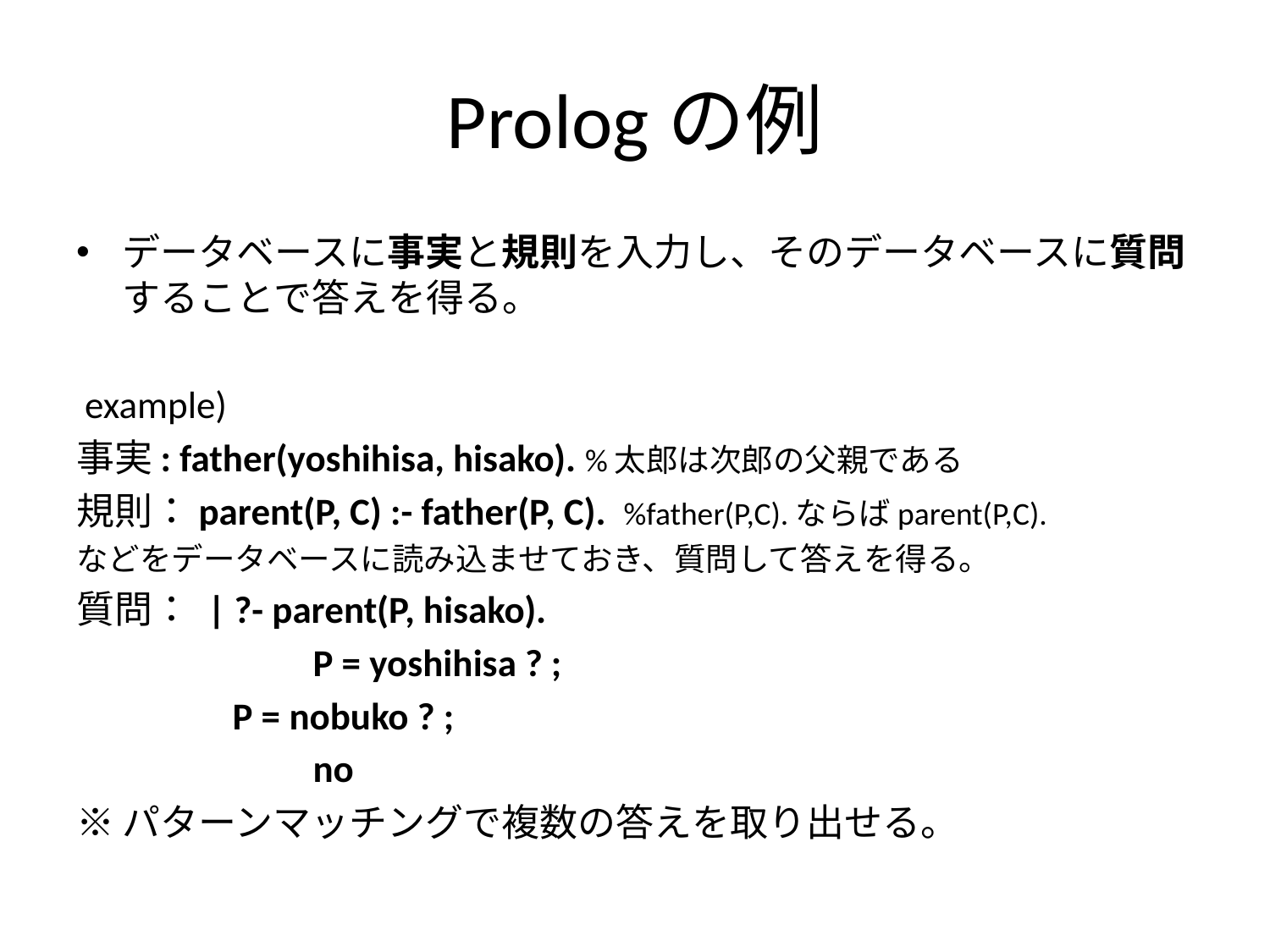

# Prologの例
データベースに事実と規則を入力し、そのデータベースに質問することで答えを得る。

 example)
事実: father(yoshihisa, hisako). %太郎は次郎の父親である
規則：parent(P, C) :- father(P, C).  %father(P,C).ならばparent(P,C).
などをデータベースに読み込ませておき、質問して答えを得る。
質問： | ?- parent(P, hisako).
　　　　　　P = yoshihisa ? ;
                  P = nobuko ? ;
　　　　　　no
※パターンマッチングで複数の答えを取り出せる。